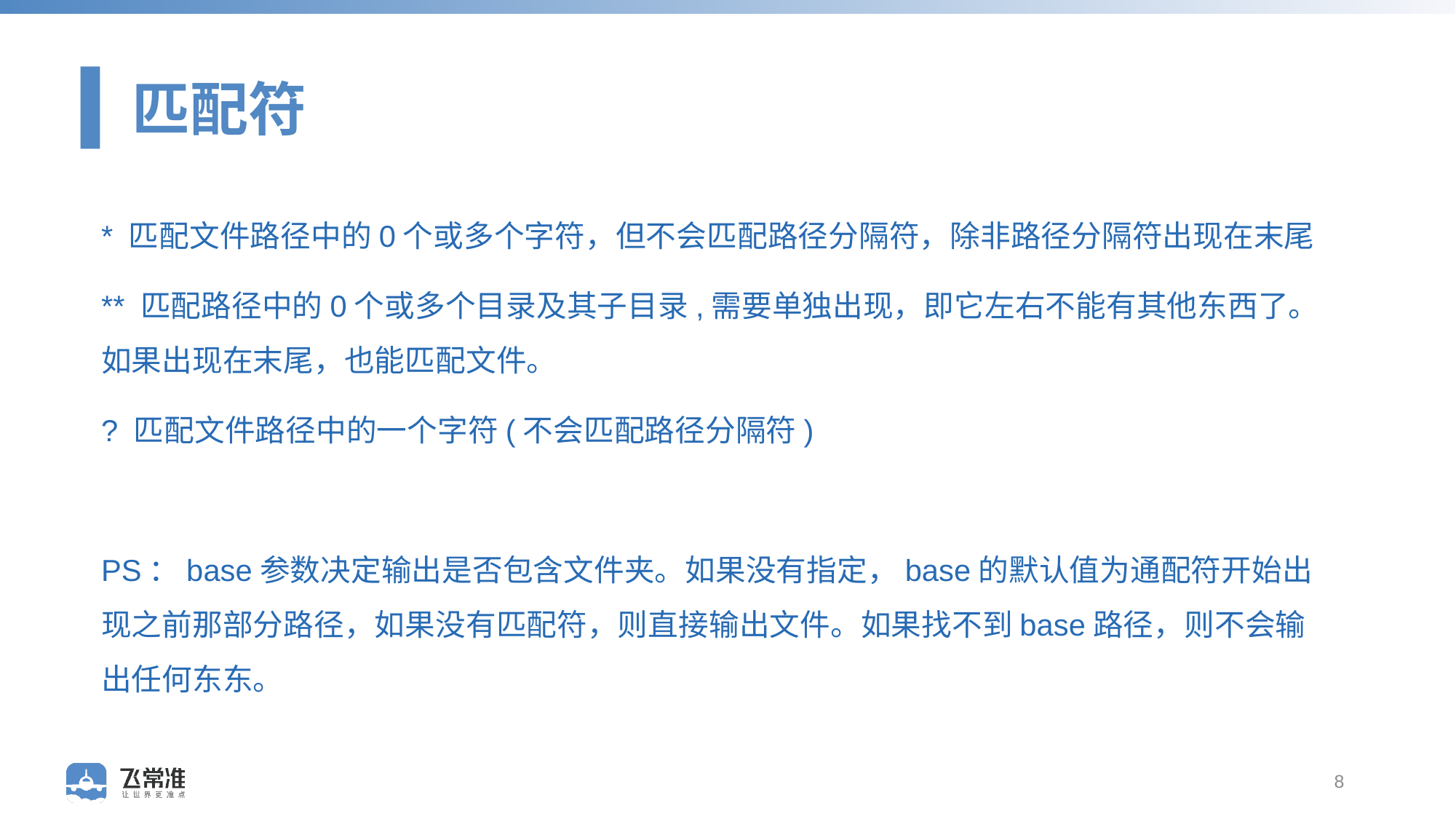

匹配符
* 匹配文件路径中的0个或多个字符，但不会匹配路径分隔符，除非路径分隔符出现在末尾
** 匹配路径中的0个或多个目录及其子目录,需要单独出现，即它左右不能有其他东西了。如果出现在末尾，也能匹配文件。
? 匹配文件路径中的一个字符(不会匹配路径分隔符)

PS：base参数决定输出是否包含文件夹。如果没有指定，base的默认值为通配符开始出现之前那部分路径，如果没有匹配符，则直接输出文件。如果找不到base路径，则不会输出任何东东。
8